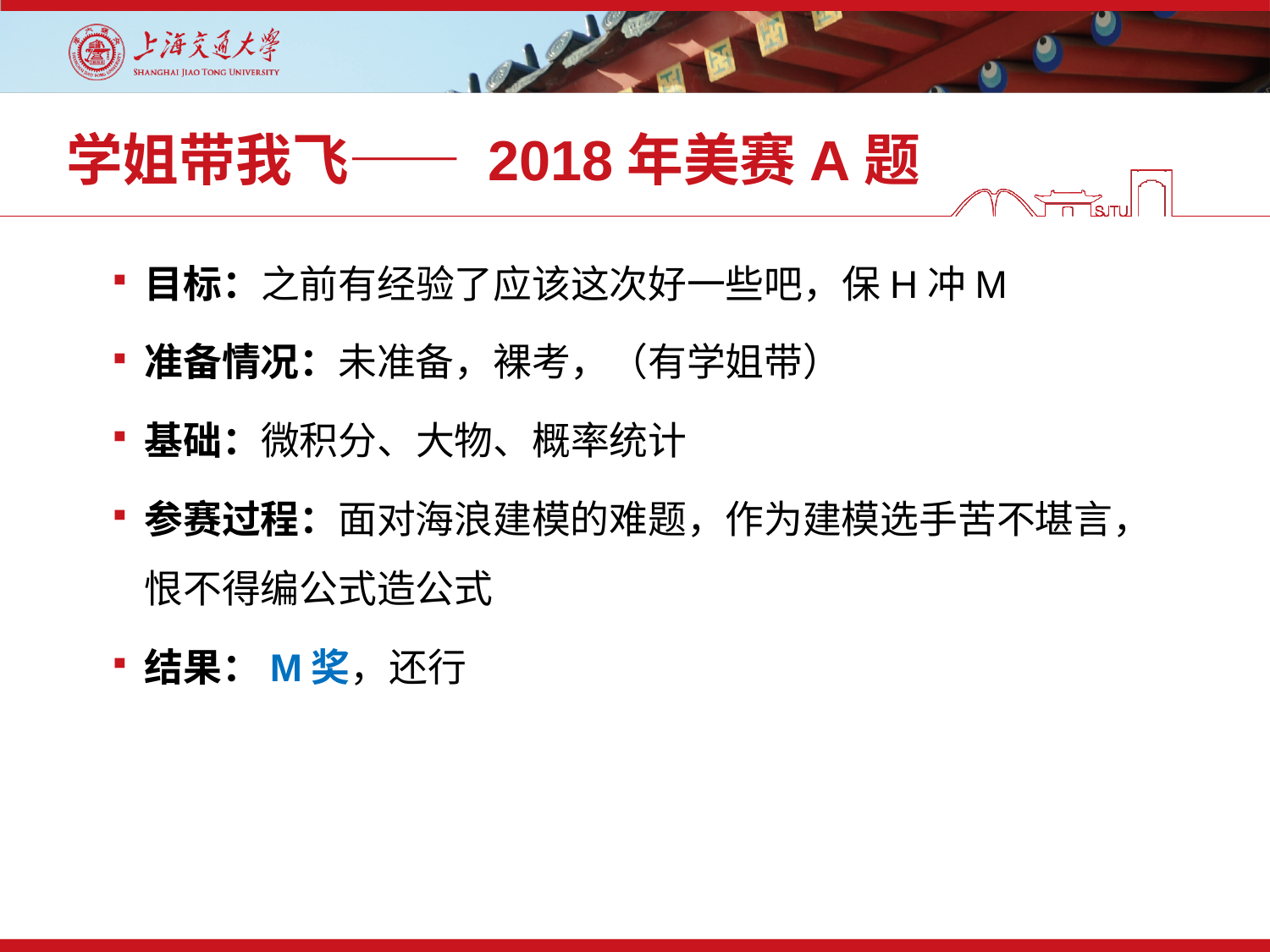

# 学姐带我飞—— 2018年美赛A题
目标：之前有经验了应该这次好一些吧，保H冲M
准备情况：未准备，裸考，（有学姐带）
基础：微积分、大物、概率统计
参赛过程：面对海浪建模的难题，作为建模选手苦不堪言，恨不得编公式造公式
结果：M奖，还行